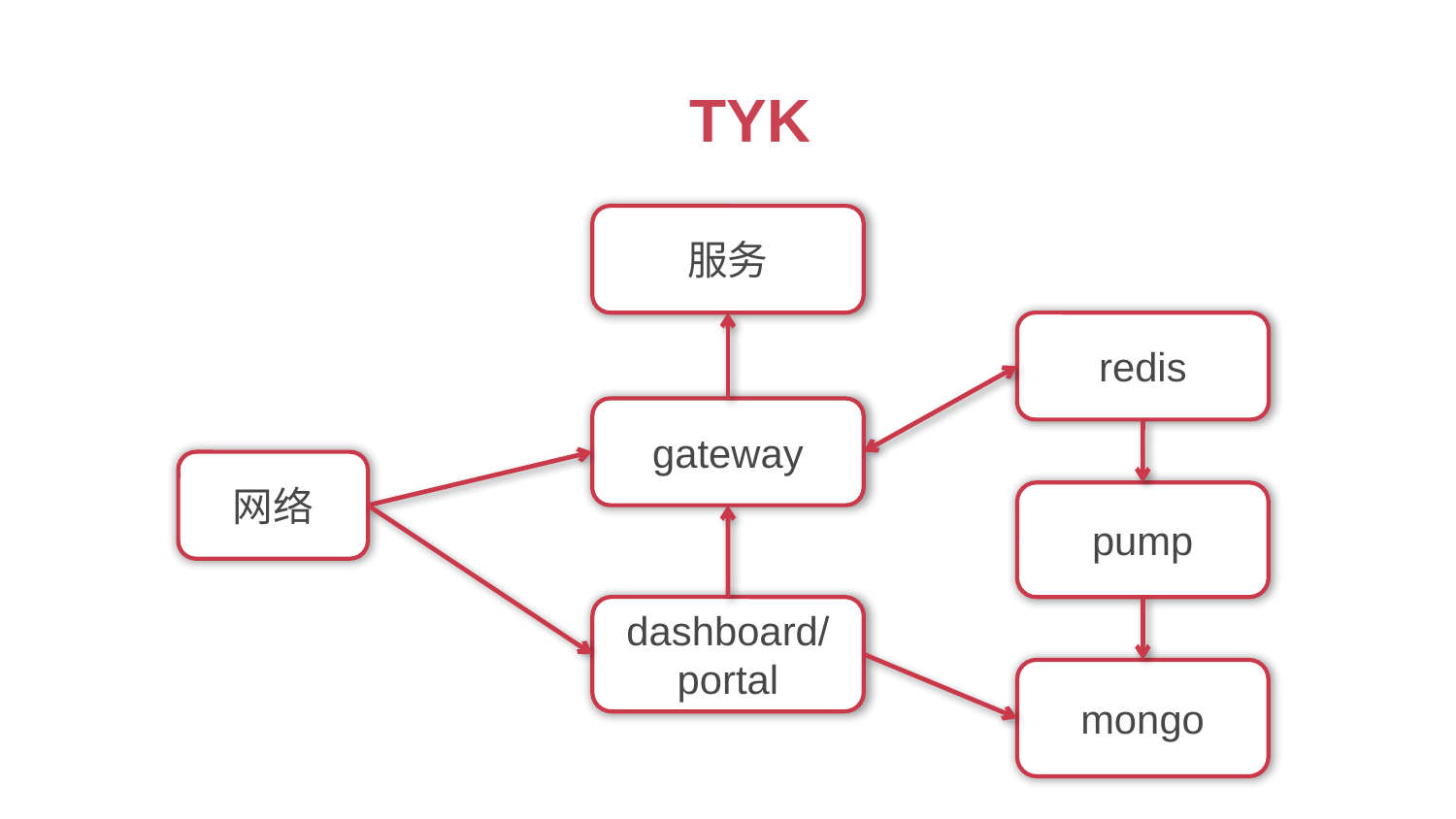

TYK
服务
redis
gateway
网络
pump
dashboard/
portal
mongo